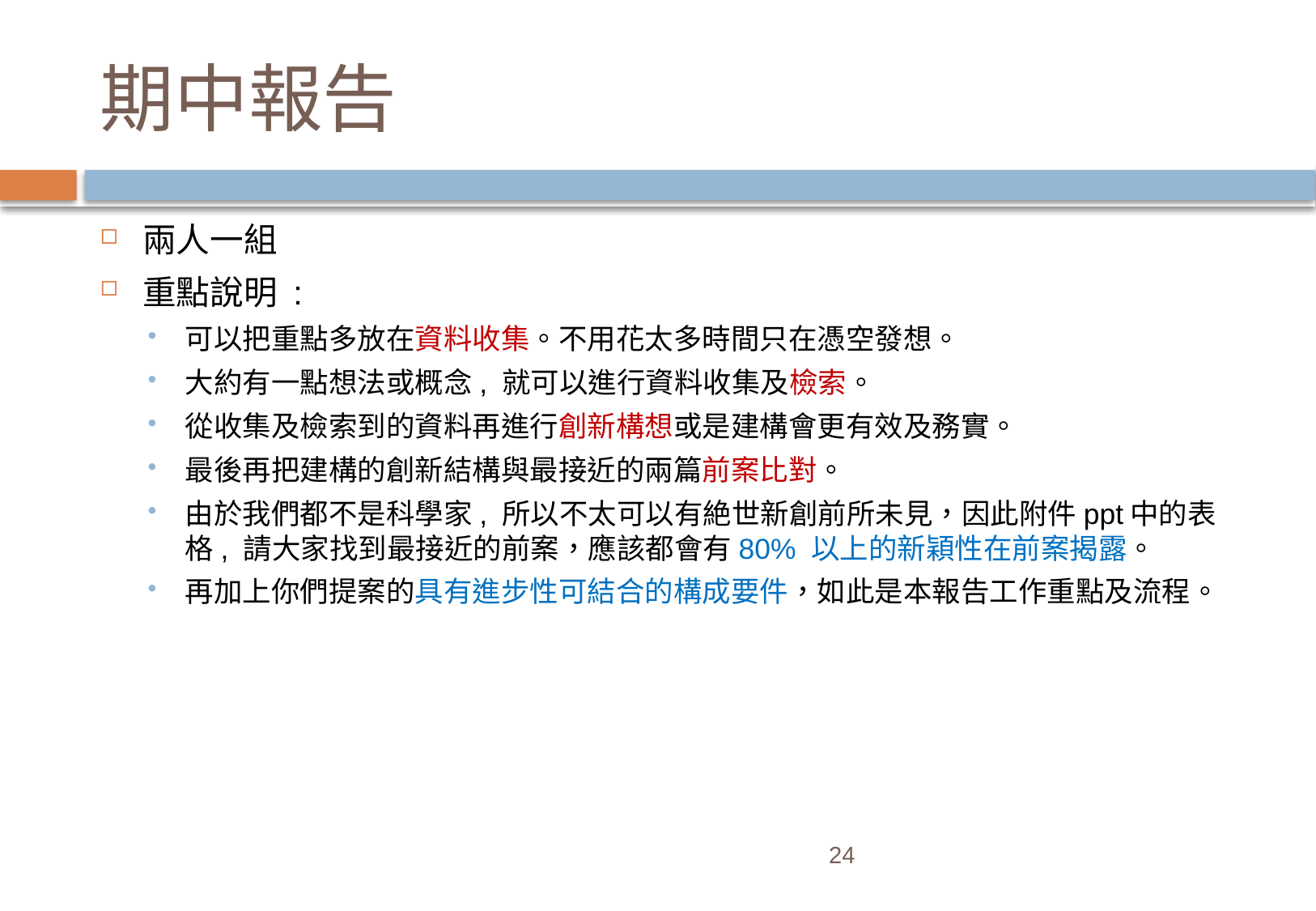

# 期中報告
兩人一組
重點說明 :
可以把重點多放在資料收集。不用花太多時間只在憑空發想。
大約有一點想法或概念, 就可以進行資料收集及檢索。
從收集及檢索到的資料再進行創新構想或是建構會更有效及務實。
最後再把建構的創新結構與最接近的兩篇前案比對。
由於我們都不是科學家, 所以不太可以有絶世新創前所未見，因此附件ppt中的表格, 請大家找到最接近的前案，應該都會有80% 以上的新穎性在前案揭露。
再加上你們提案的具有進步性可結合的構成要件，如此是本報告工作重點及流程。
24